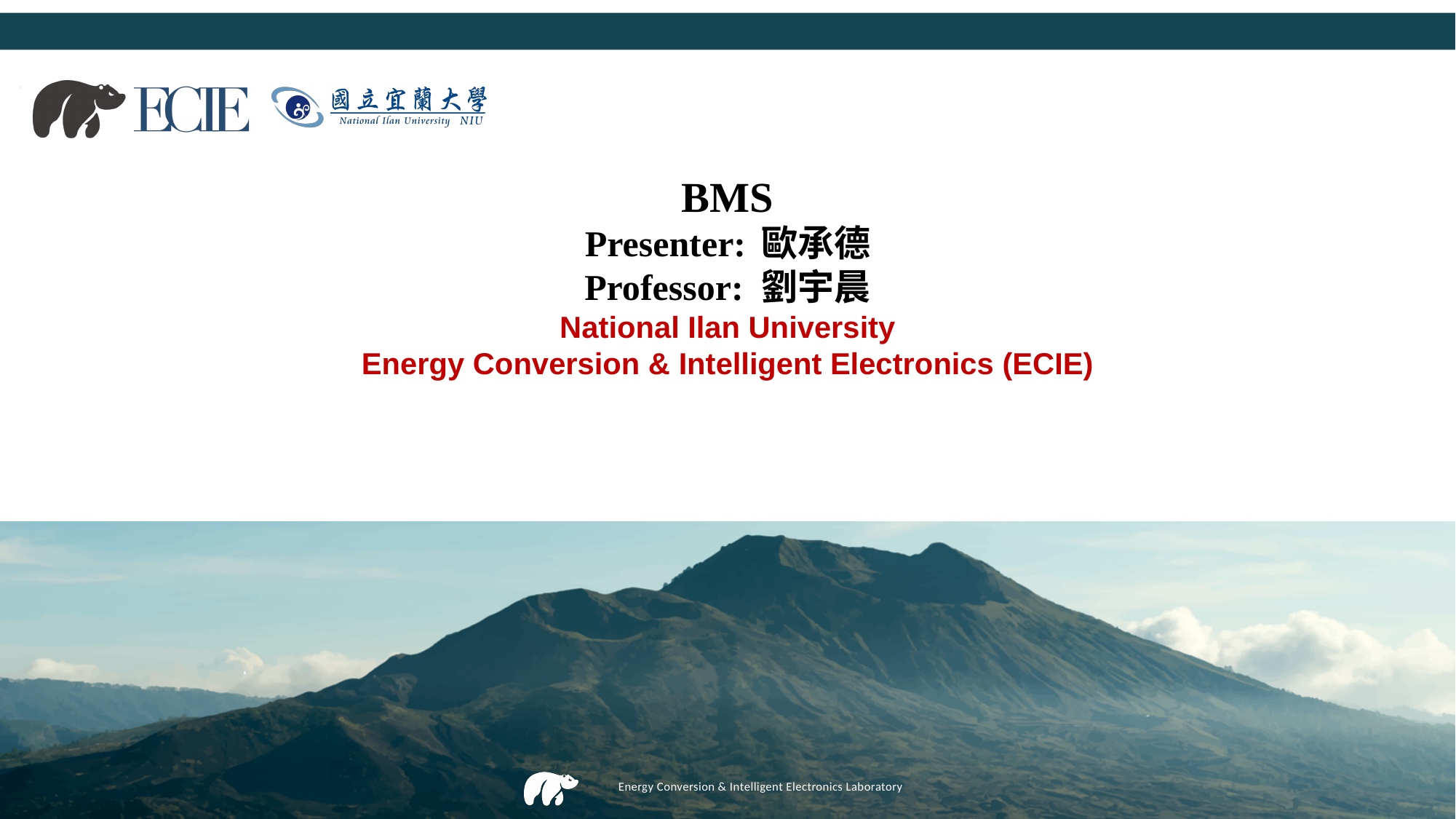

BMS
Presenter: 歐承德
Professor: 劉宇晨
National Ilan University
Energy Conversion & Intelligent Electronics (ECIE)